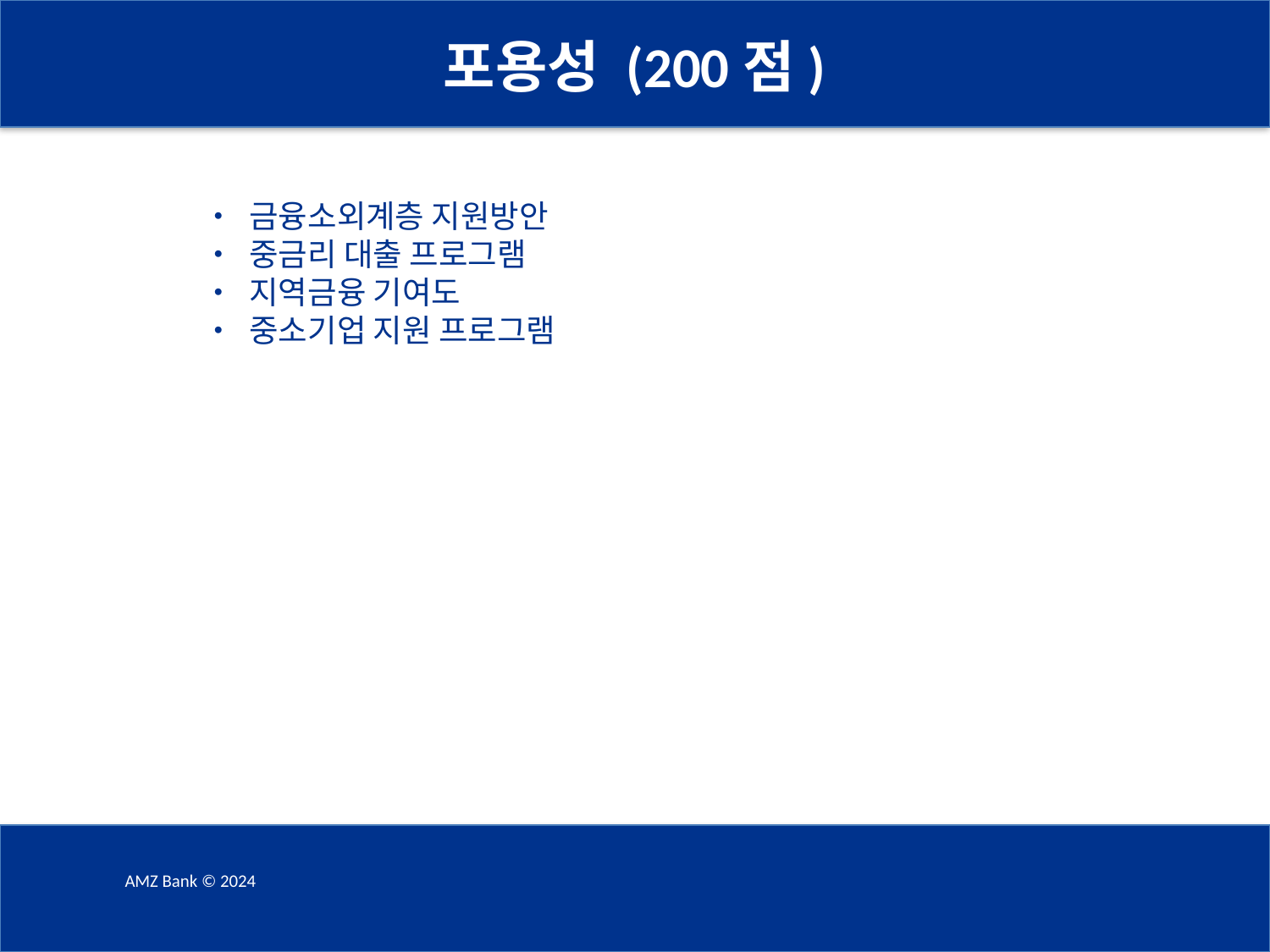

포용성 (200점)
• 금융소외계층 지원방안
• 중금리 대출 프로그램
• 지역금융 기여도
• 중소기업 지원 프로그램

AMZ Bank © 2024